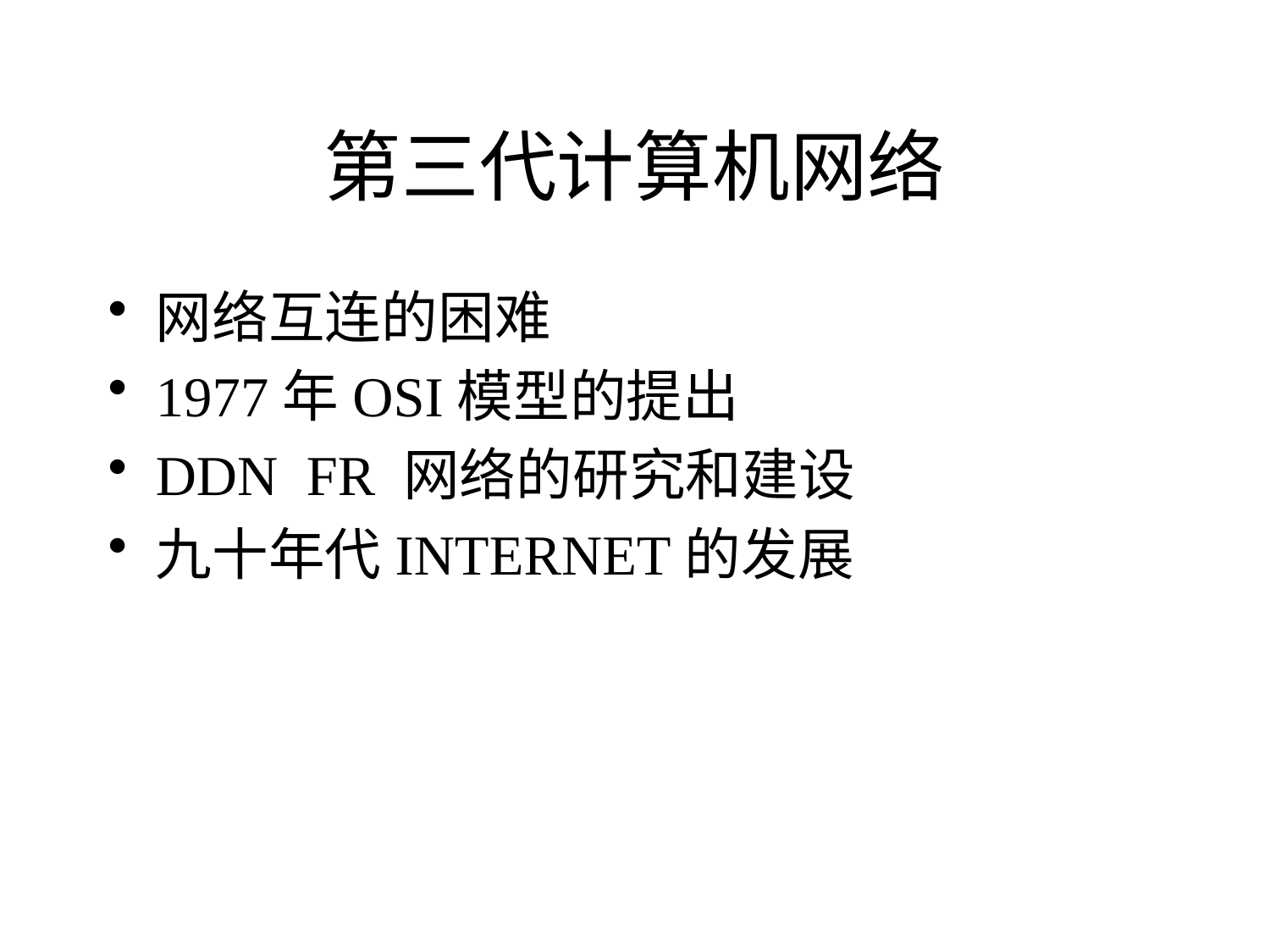

# 第三代计算机网络
网络互连的困难
1977年OSI模型的提出
DDN  FR 网络的研究和建设
九十年代INTERNET的发展